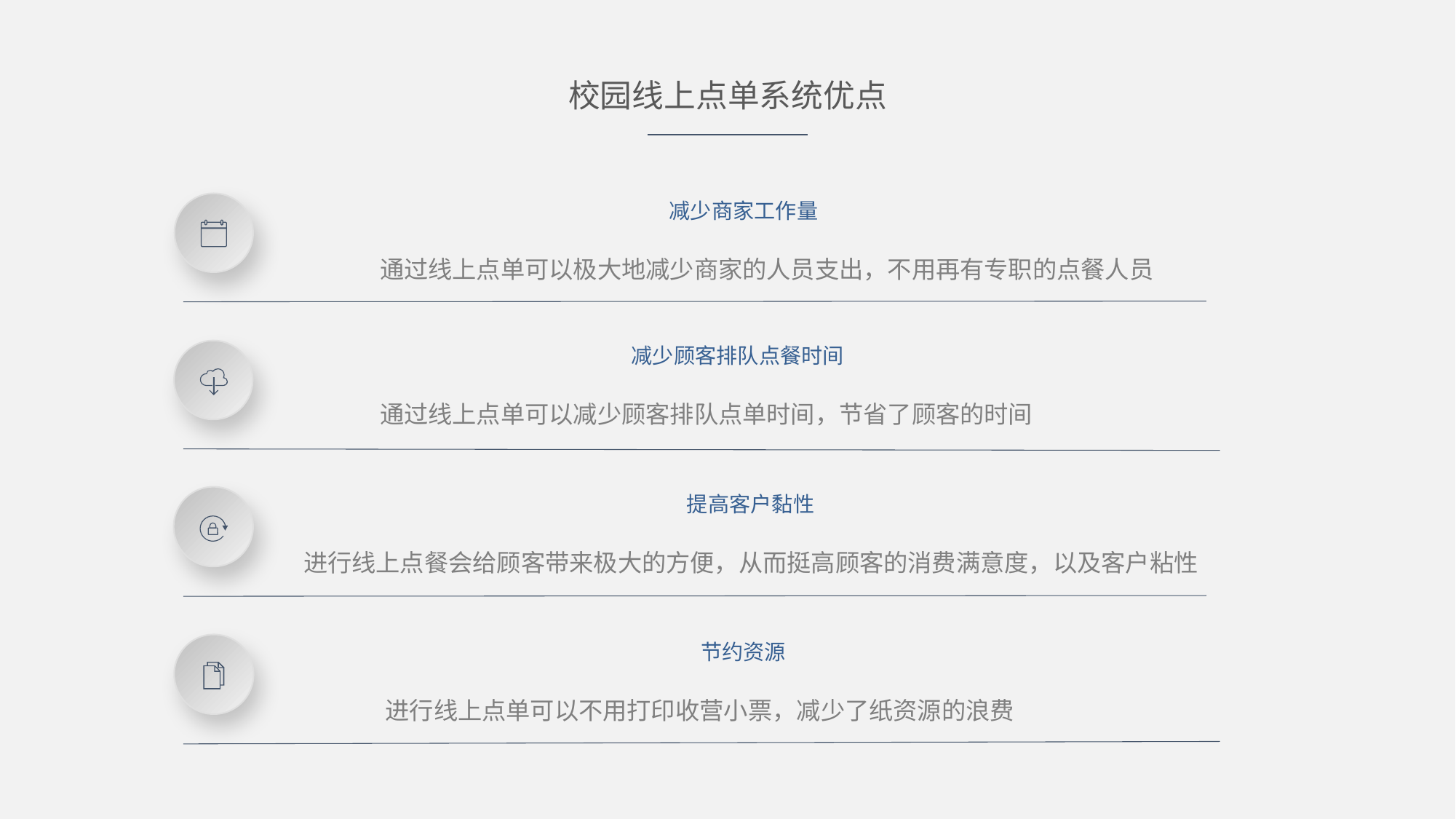

校园线上点单系统优点

减少商家工作量

                 通过线上点单可以极大地减少商家的人员支出，不用再有专职的点餐人员

                         减少顾客排队点餐时间

                 通过线上点单可以减少顾客排队点单时间，节省了顾客的时间

提高客户黏性

   进行线上点餐会给顾客带来极大的方便，从而挺高顾客的消费满意度，以及客户粘性

     节约资源

                  进行线上点单可以不用打印收营小票，减少了纸资源的浪费